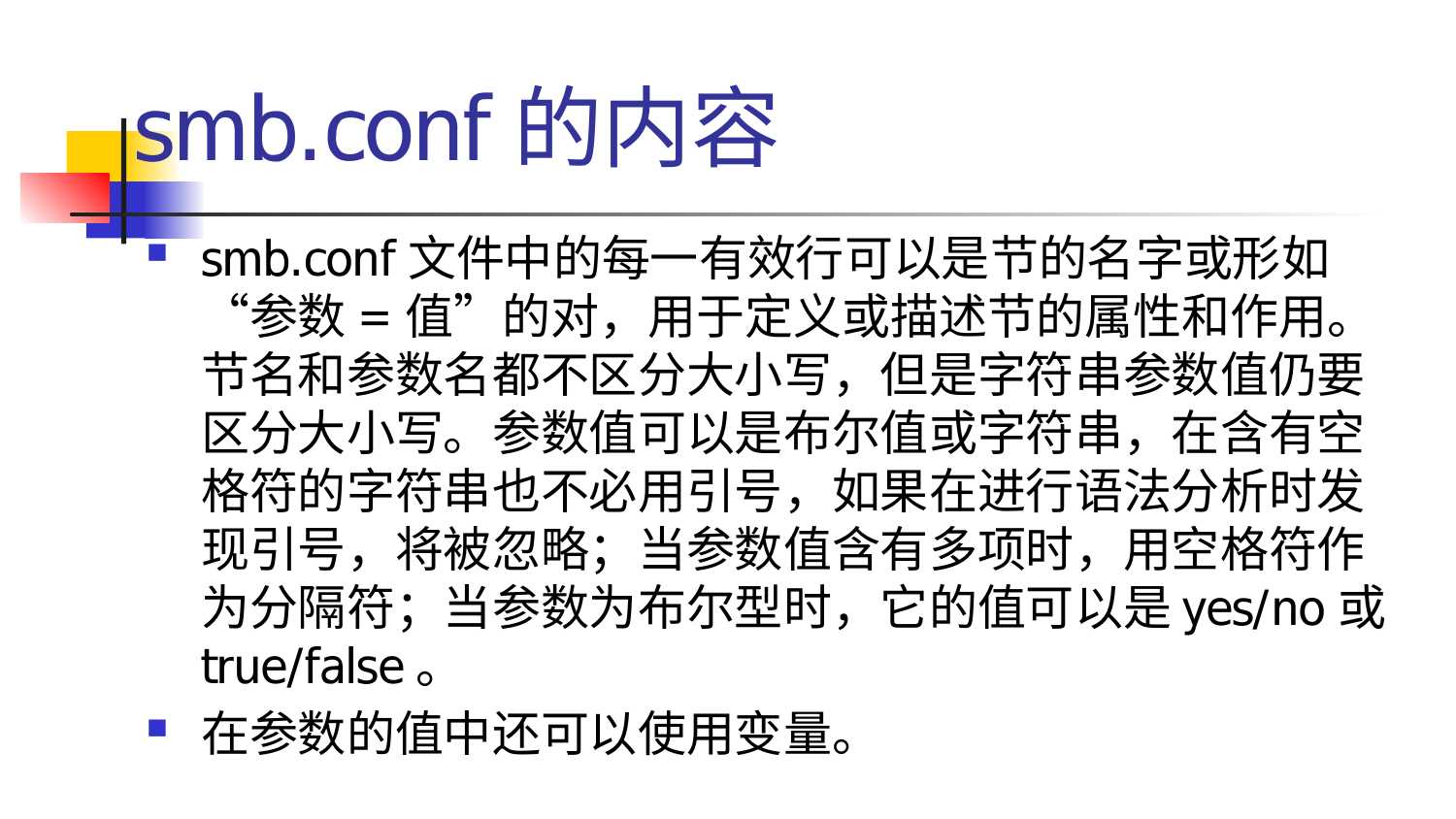

# smb.conf的内容
smb.conf文件中的每一有效行可以是节的名字或形如“参数=值”的对，用于定义或描述节的属性和作用。节名和参数名都不区分大小写，但是字符串参数值仍要区分大小写。参数值可以是布尔值或字符串，在含有空格符的字符串也不必用引号，如果在进行语法分析时发现引号，将被忽略；当参数值含有多项时，用空格符作为分隔符；当参数为布尔型时，它的值可以是yes/no或true/false。
在参数的值中还可以使用变量。